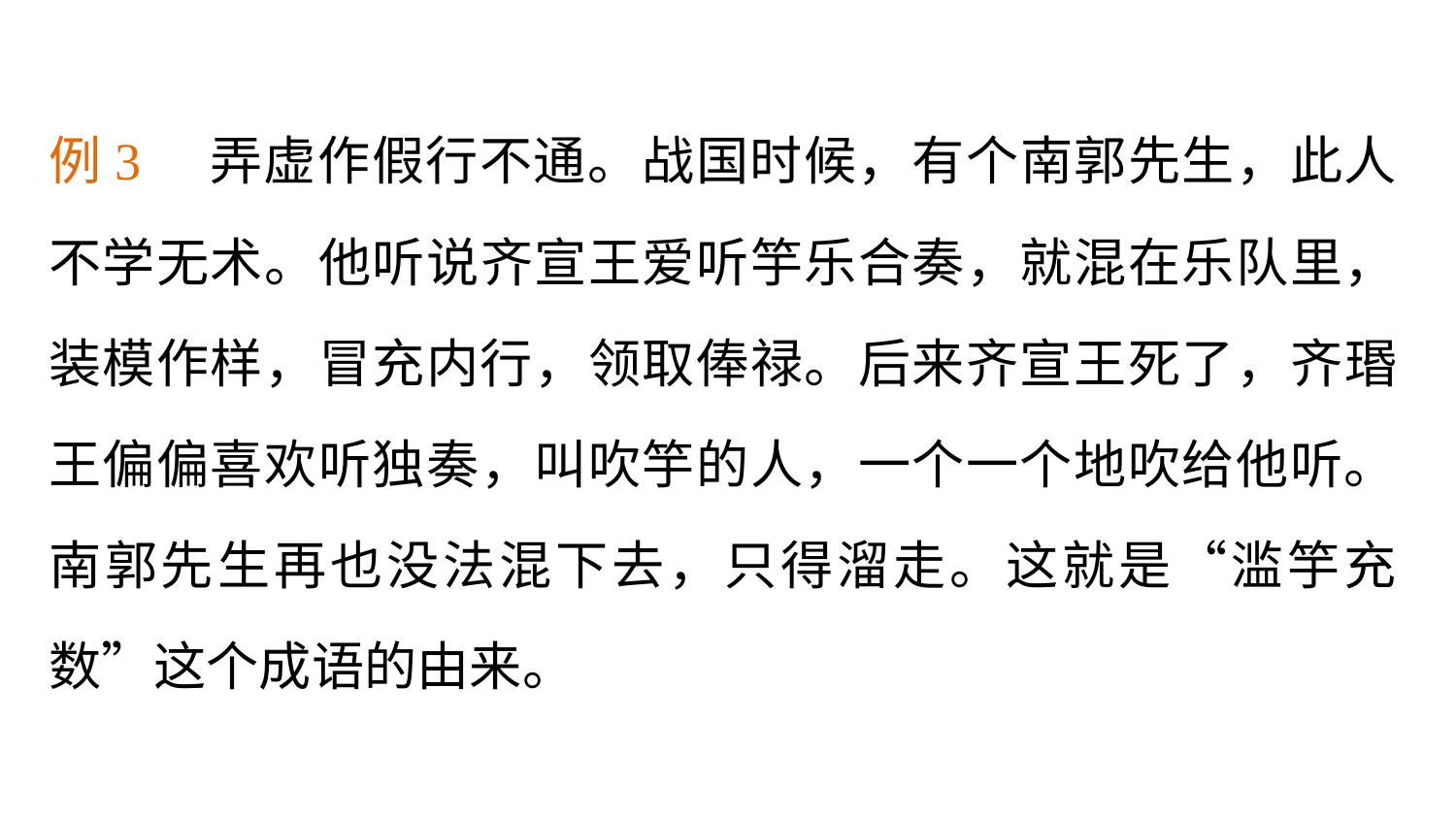

例3　弄虚作假行不通。战国时候，有个南郭先生，此人不学无术。他听说齐宣王爱听竽乐合奏，就混在乐队里，装模作样，冒充内行，领取俸禄。后来齐宣王死了，齐瑉王偏偏喜欢听独奏，叫吹竽的人，一个一个地吹给他听。南郭先生再也没法混下去，只得溜走。这就是“滥竽充数”这个成语的由来。